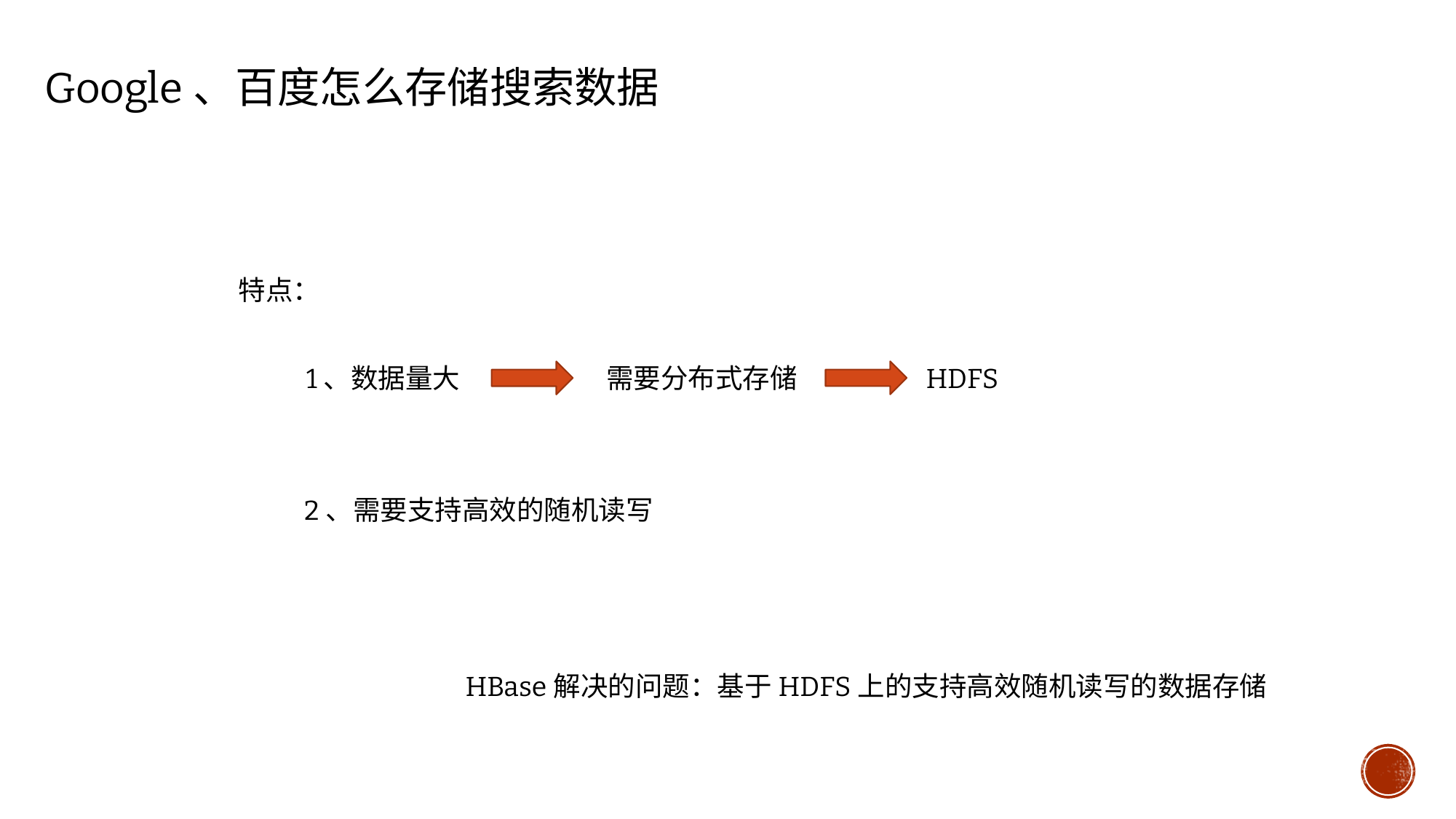

Google、百度怎么存储搜索数据
特点：
1、数据量大
需要分布式存储
HDFS

2、需要支持高效的随机读写
HBase解决的问题：基于HDFS上的支持高效随机读写的数据存储